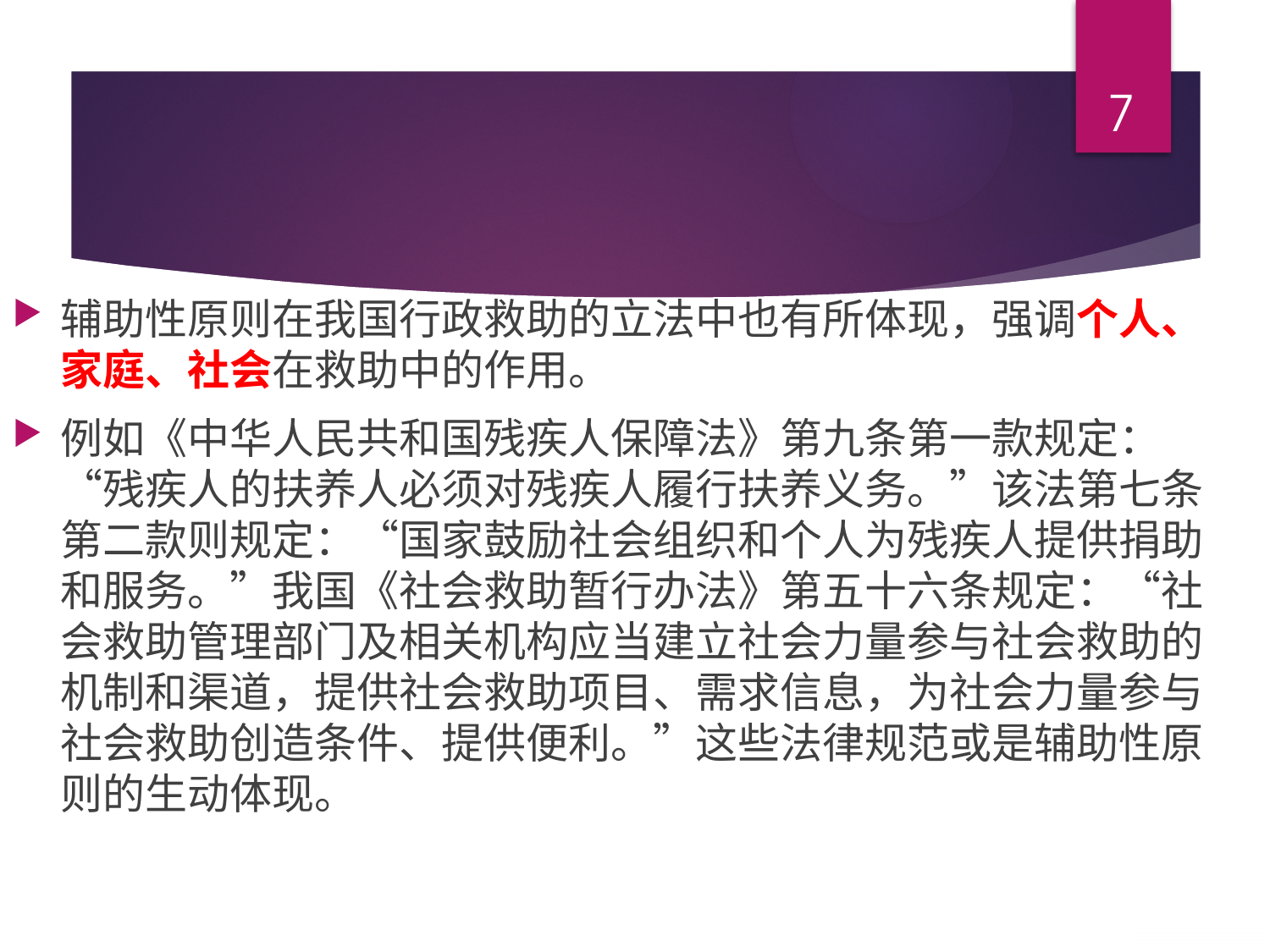

7
#
辅助性原则在我国行政救助的立法中也有所体现，强调个人、家庭、社会在救助中的作用。
例如《中华人民共和国残疾人保障法》第九条第一款规定：“残疾人的扶养人必须对残疾人履行扶养义务。”该法第七条第二款则规定：“国家鼓励社会组织和个人为残疾人提供捐助和服务。”我国《社会救助暂行办法》第五十六条规定：“社会救助管理部门及相关机构应当建立社会力量参与社会救助的机制和渠道，提供社会救助项目、需求信息，为社会力量参与社会救助创造条件、提供便利。”这些法律规范或是辅助性原则的生动体现。